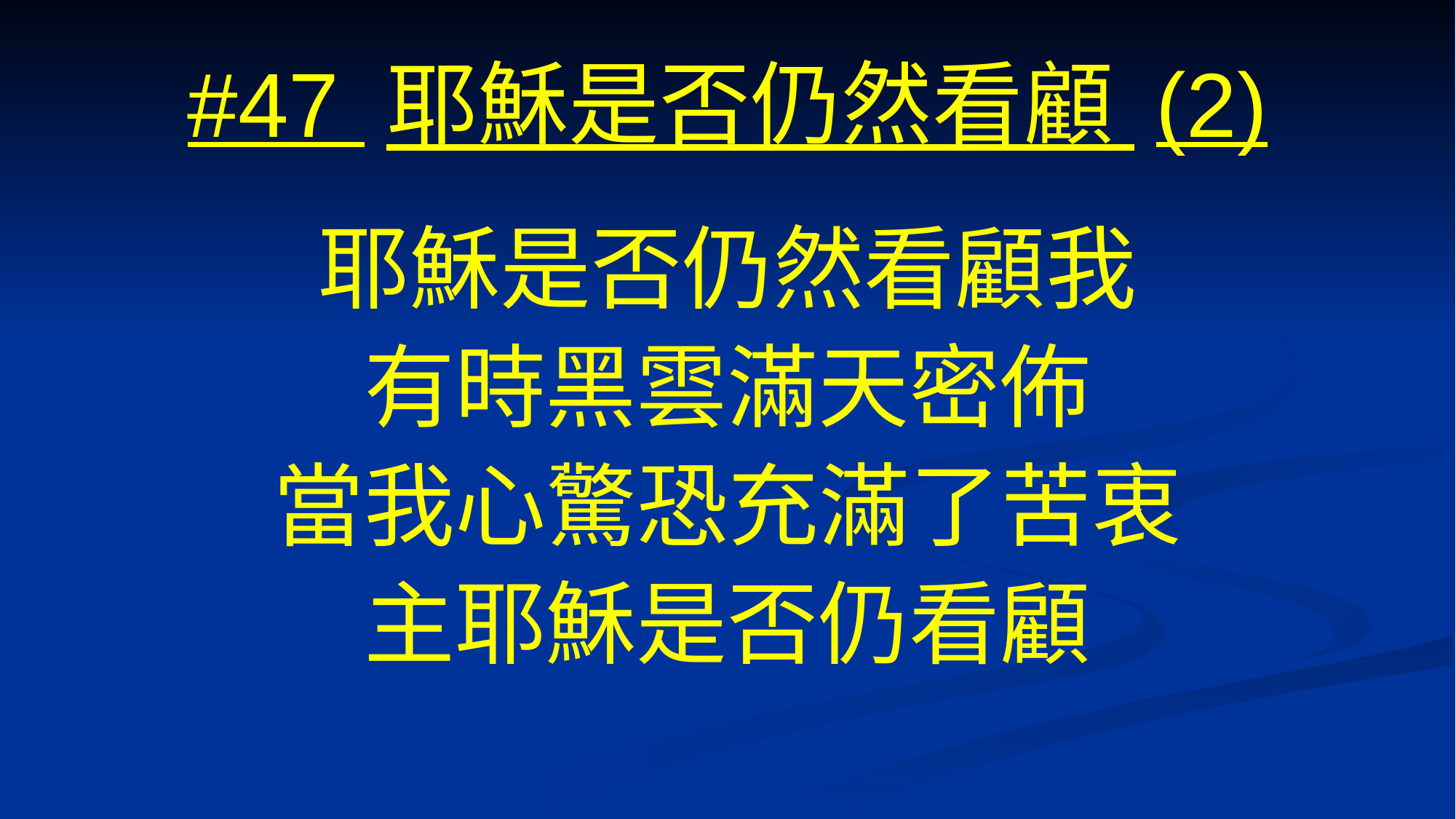

# #47 耶穌是否仍然看顧 (2)
耶穌是否仍然看顧我
有時黑雲滿天密佈
當我心驚恐充滿了苦衷
主耶穌是否仍看顧